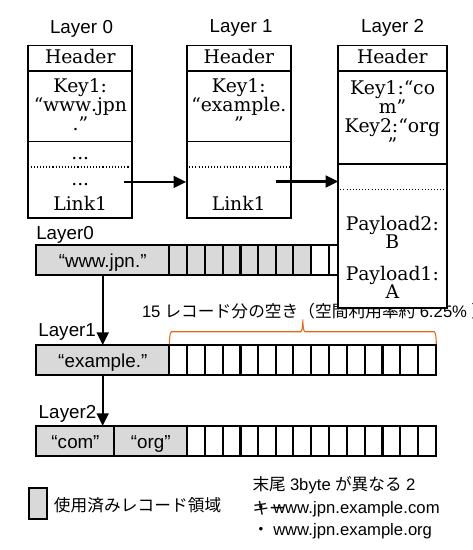

Layer 2
Layer 1
Layer 0
| Header |
| --- |
| Key1: “example.” |
|  |
|  |
| Link1 |
| Header |
| --- |
| Key1:“com” Key2:“org” |
|  |
| Payload2:B |
| Payload1:A |
| Header |
| --- |
| Key1: “www.jpn.” |
| ... |
| ... |
| Link1 |

Layer0
“www.jpn.”

15レコード分の空き（空間利用率約6.25%）
Layer1
“example.”

Layer2
“com”
“org”

末尾3byteが異なる2キー

使用済みレコード領域
・www.jpn.example.com
・www.jpn.example.org